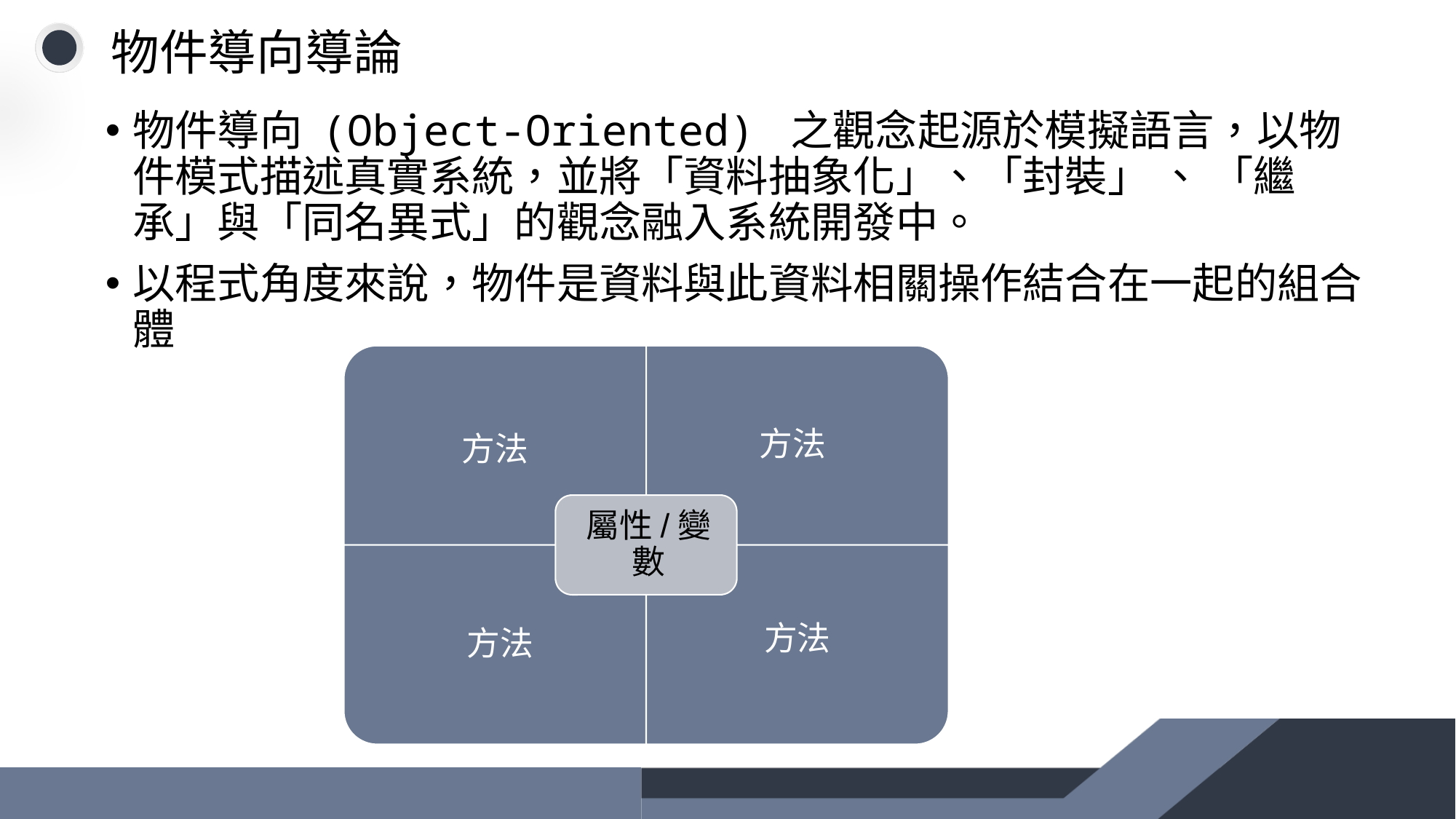

# 物件導向導論
物件導向 (Object-Oriented) 之觀念起源於模擬語言，以物件模式描述真實系統，並將「資料抽象化」、「封裝」 、 「繼承」與「同名異式」的觀念融入系統開發中。
以程式角度來說，物件是資料與此資料相關操作結合在一起的組合體
方法
方法
方法
方法
屬性/變數